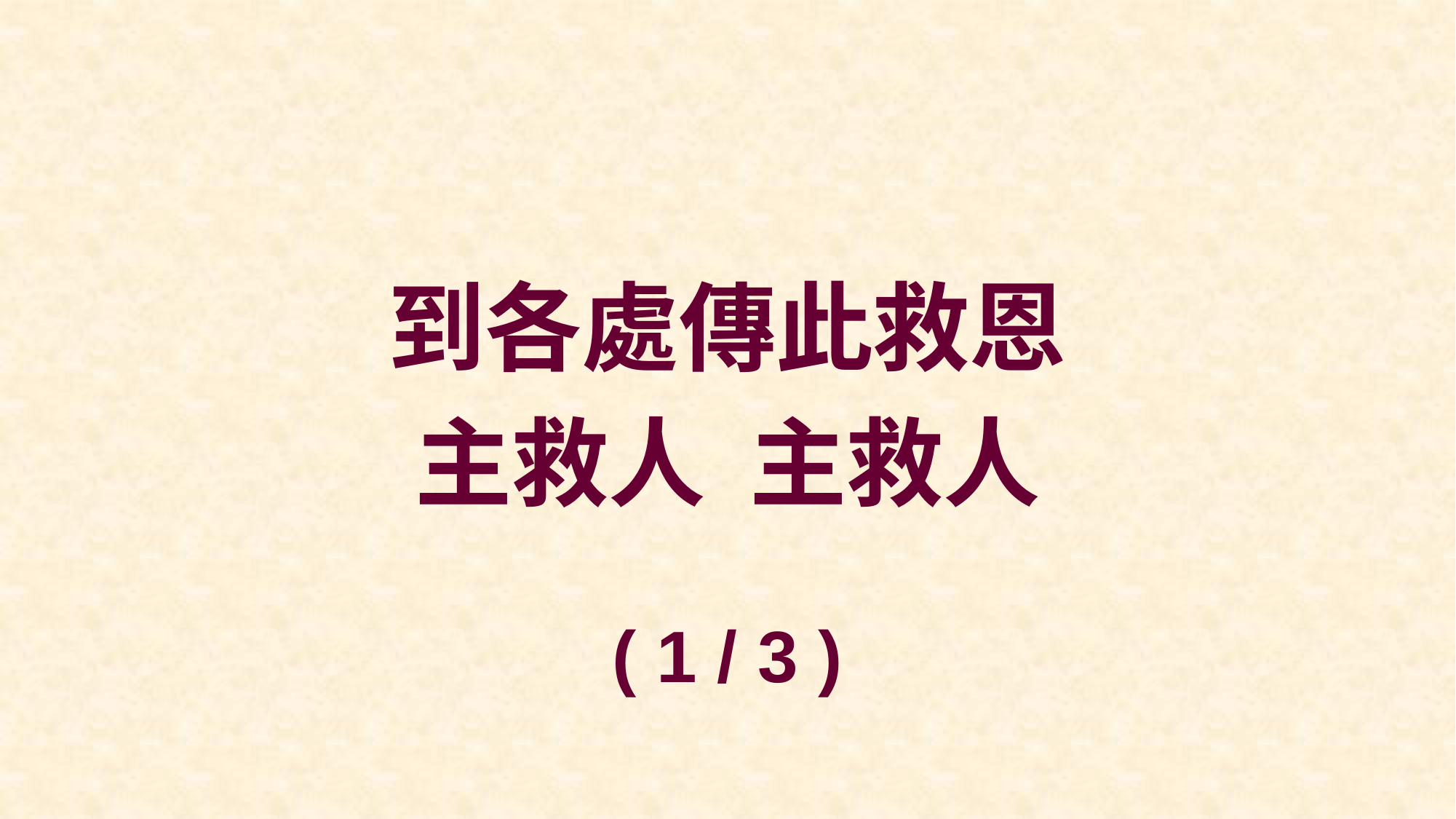

到各處傳此救恩
主救人  主救人
( 1 / 3 )